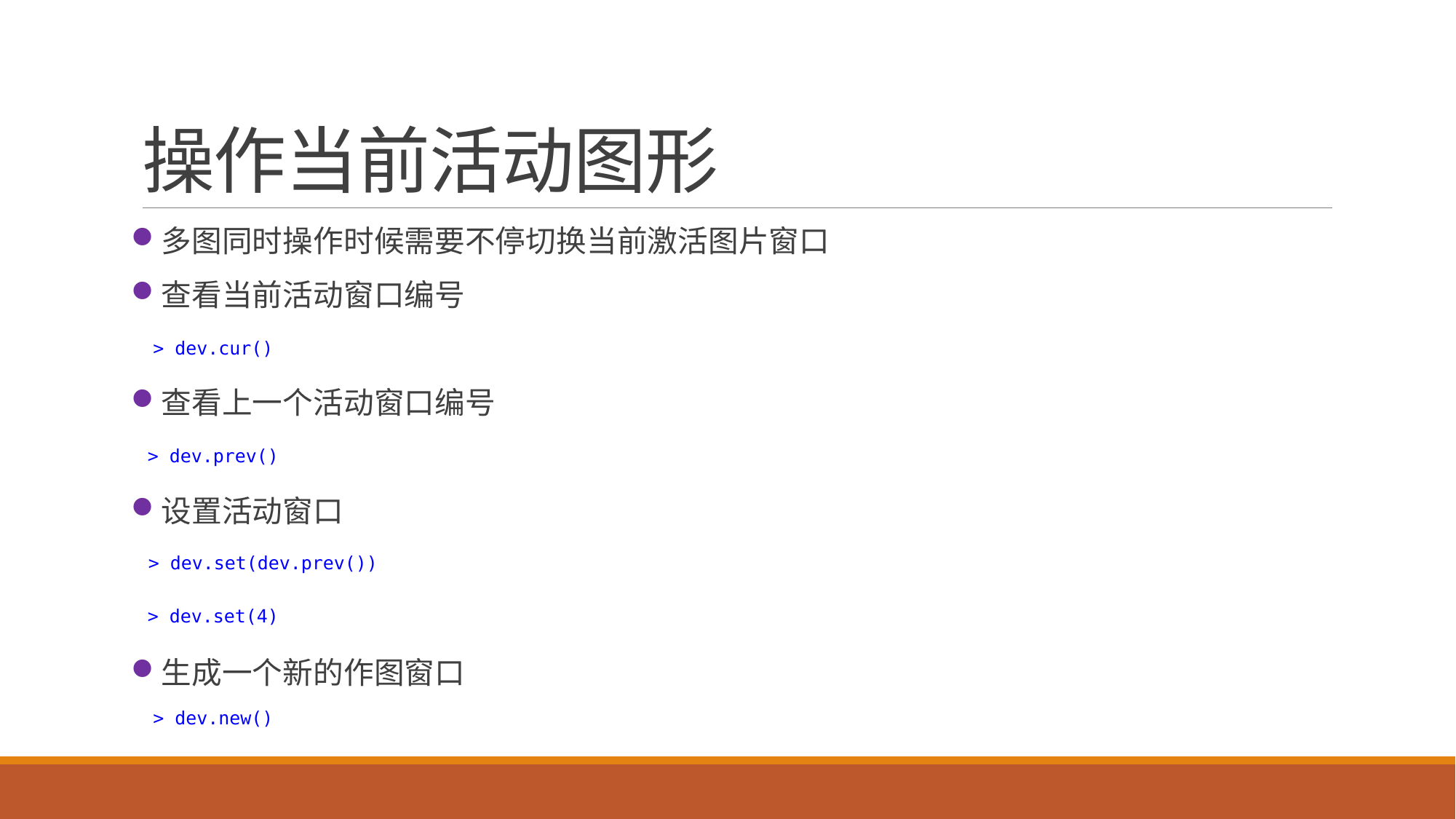

# 操作当前活动图形
多图同时操作时候需要不停切换当前激活图片窗口
查看当前活动窗口编号

查看上一个活动窗口编号

设置活动窗口

生成一个新的作图窗口
> dev.cur()
> dev.prev()
> dev.set(dev.prev())
> dev.set(4)
> dev.new()